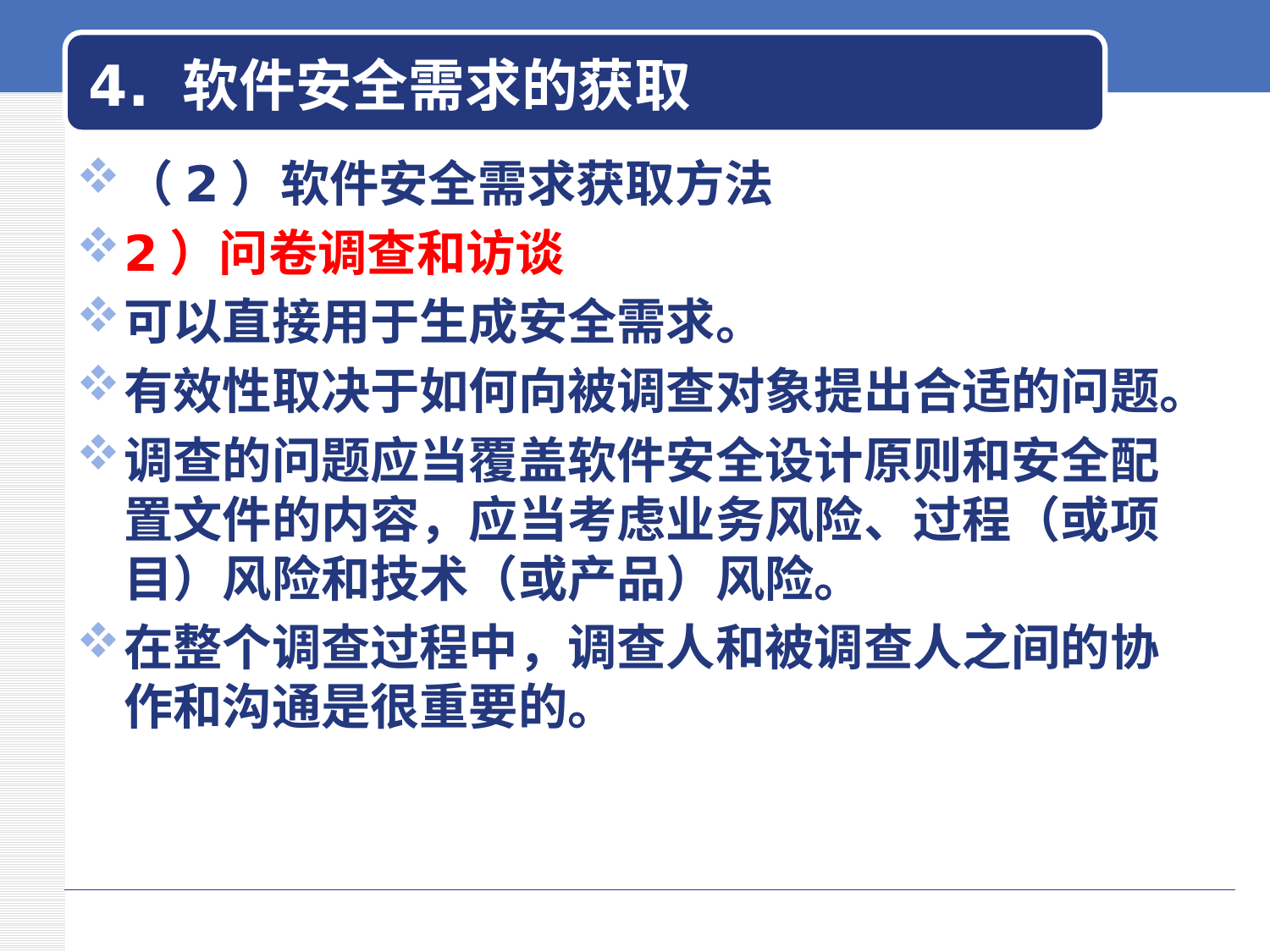

# 4. 软件安全需求的获取
（2）软件安全需求获取方法
2）问卷调查和访谈
可以直接用于生成安全需求。
有效性取决于如何向被调查对象提出合适的问题。
调查的问题应当覆盖软件安全设计原则和安全配置文件的内容，应当考虑业务风险、过程（或项目）风险和技术（或产品）风险。
在整个调查过程中，调查人和被调查人之间的协作和沟通是很重要的。